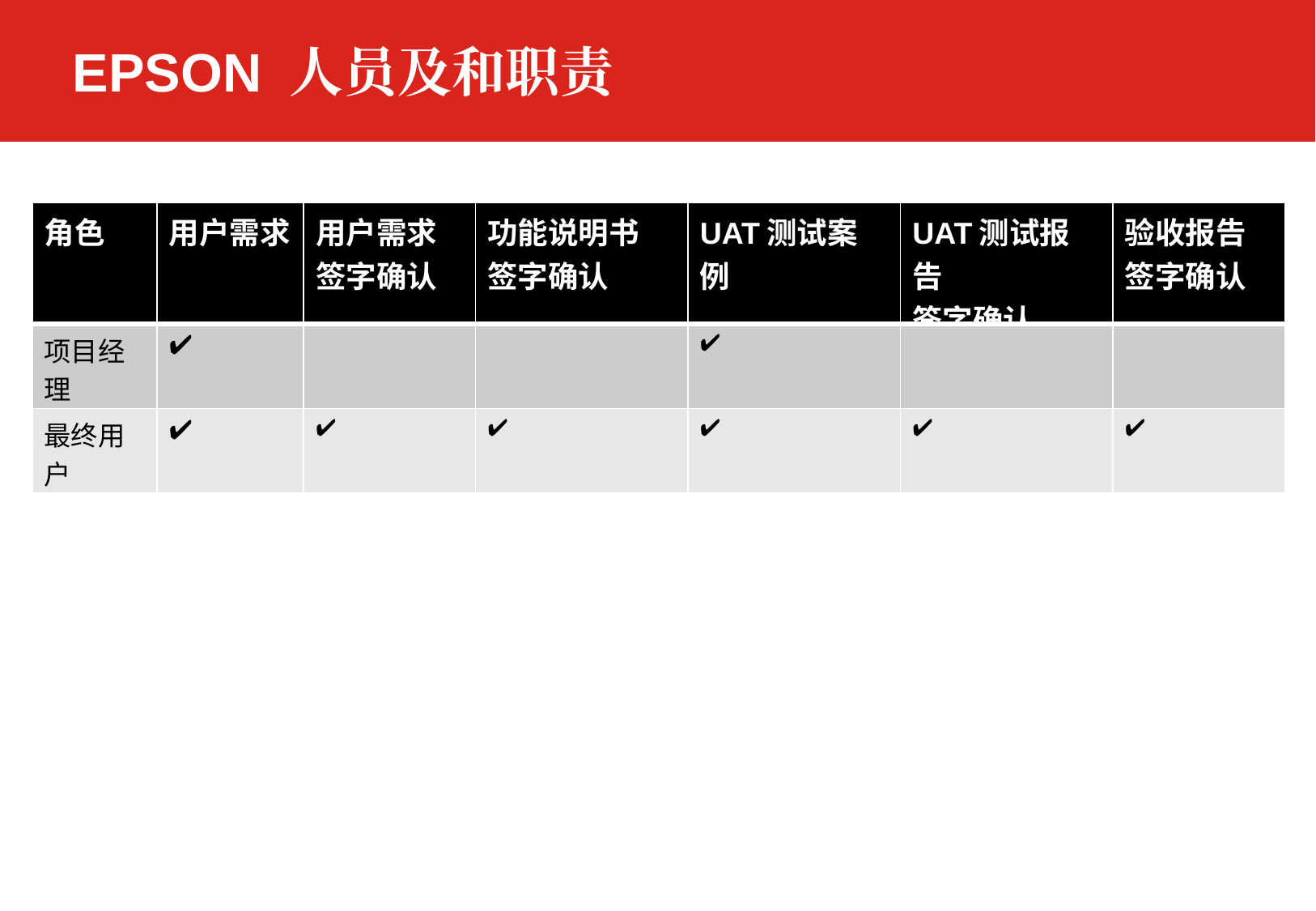

EPSON 人员及和职责
| 角色 | 用户需求 | 用户需求 签字确认 | 功能说明书 签字确认 | UAT测试案例 | UAT测试报告 签字确认 | 验收报告 签字确认 |
| --- | --- | --- | --- | --- | --- | --- |
| 项目经理 | ✔ |  |  | ✔ |  |  |
| 最终用户 | ✔ | ✔ | ✔ | ✔ | ✔ | ✔ |